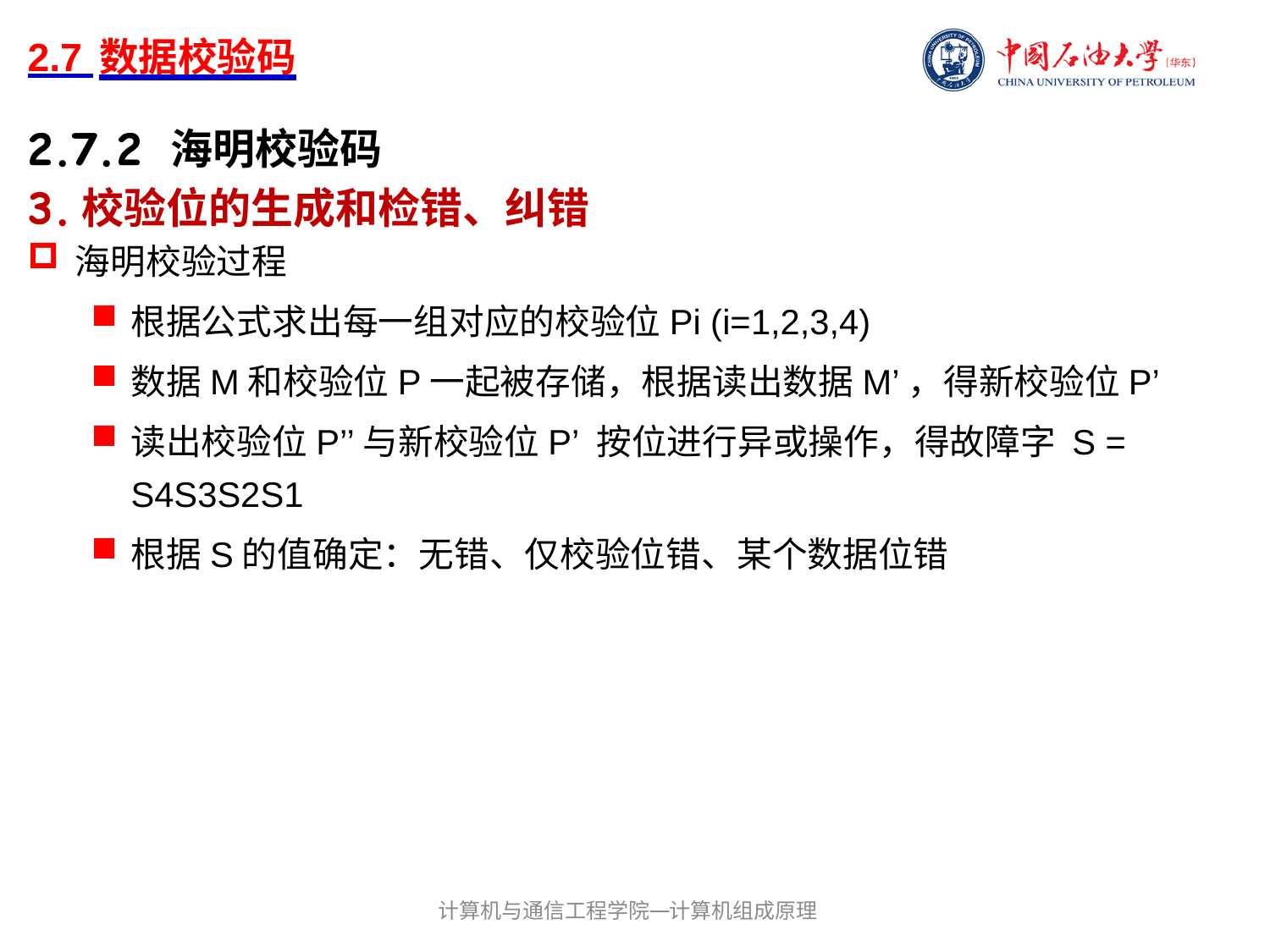

# 2.7 数据校验码
2.7.2 海明校验码
3.校验位的生成和检错、纠错
海明校验过程
根据公式求出每一组对应的校验位Pi (i=1,2,3,4)
数据M和校验位P一起被存储，根据读出数据M’，得新校验位P’
读出校验位P’’与新校验位P’ 按位进行异或操作，得故障字 S = S4S3S2S1
根据S的值确定：无错、仅校验位错、某个数据位错

92

计算机与通信工程学院—计算机组成原理